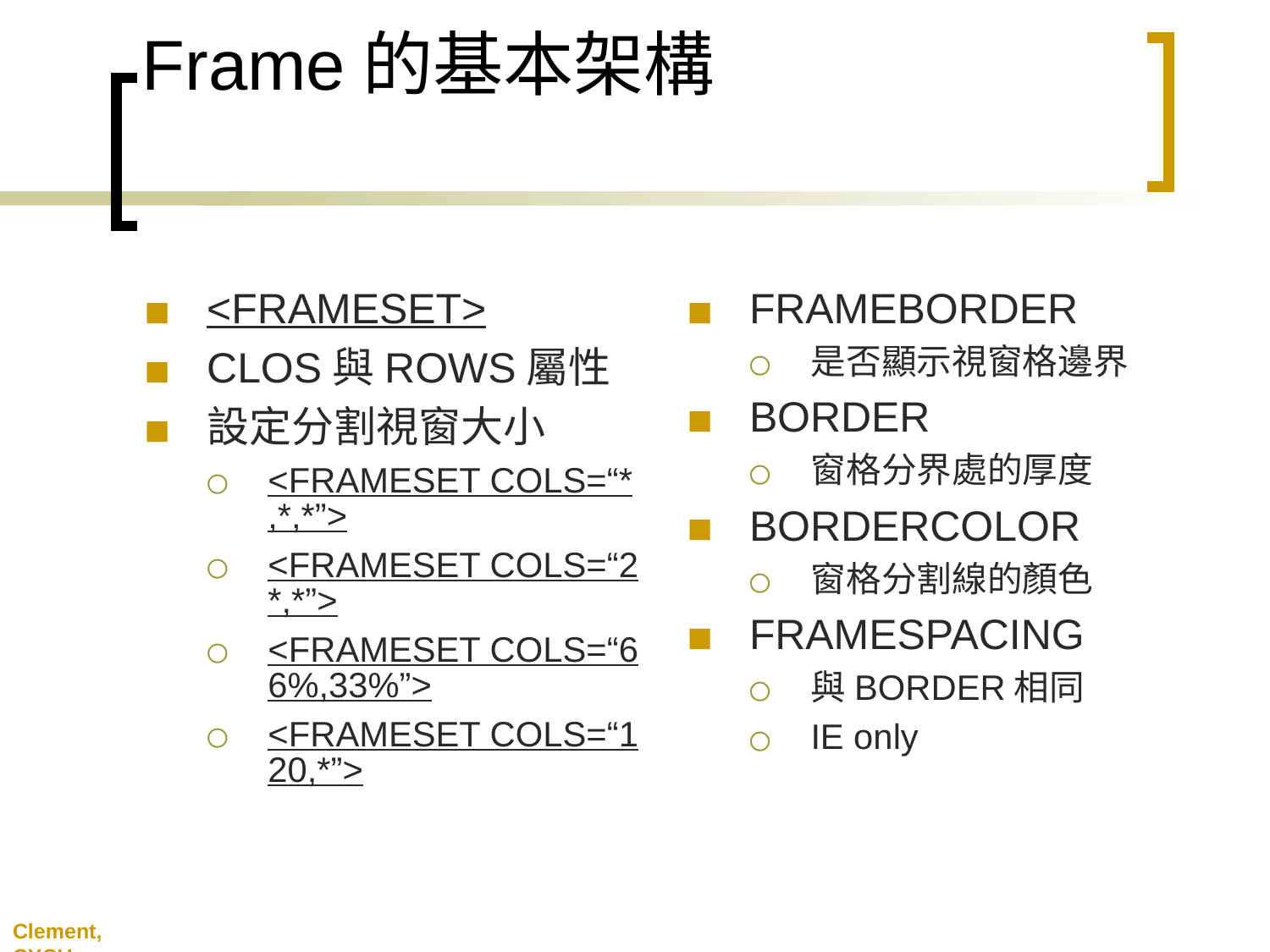

Frame的基本架構
<FRAMESET>
CLOS與ROWS屬性
設定分割視窗大小
<FRAMESET COLS=“*,*,*”>
<FRAMESET COLS=“2*,*”>
<FRAMESET COLS=“66%,33%”>
<FRAMESET COLS=“120,*”>
FRAMEBORDER
是否顯示視窗格邊界
BORDER
窗格分界處的厚度
BORDERCOLOR
窗格分割線的顏色
FRAMESPACING
與BORDER相同
IE only